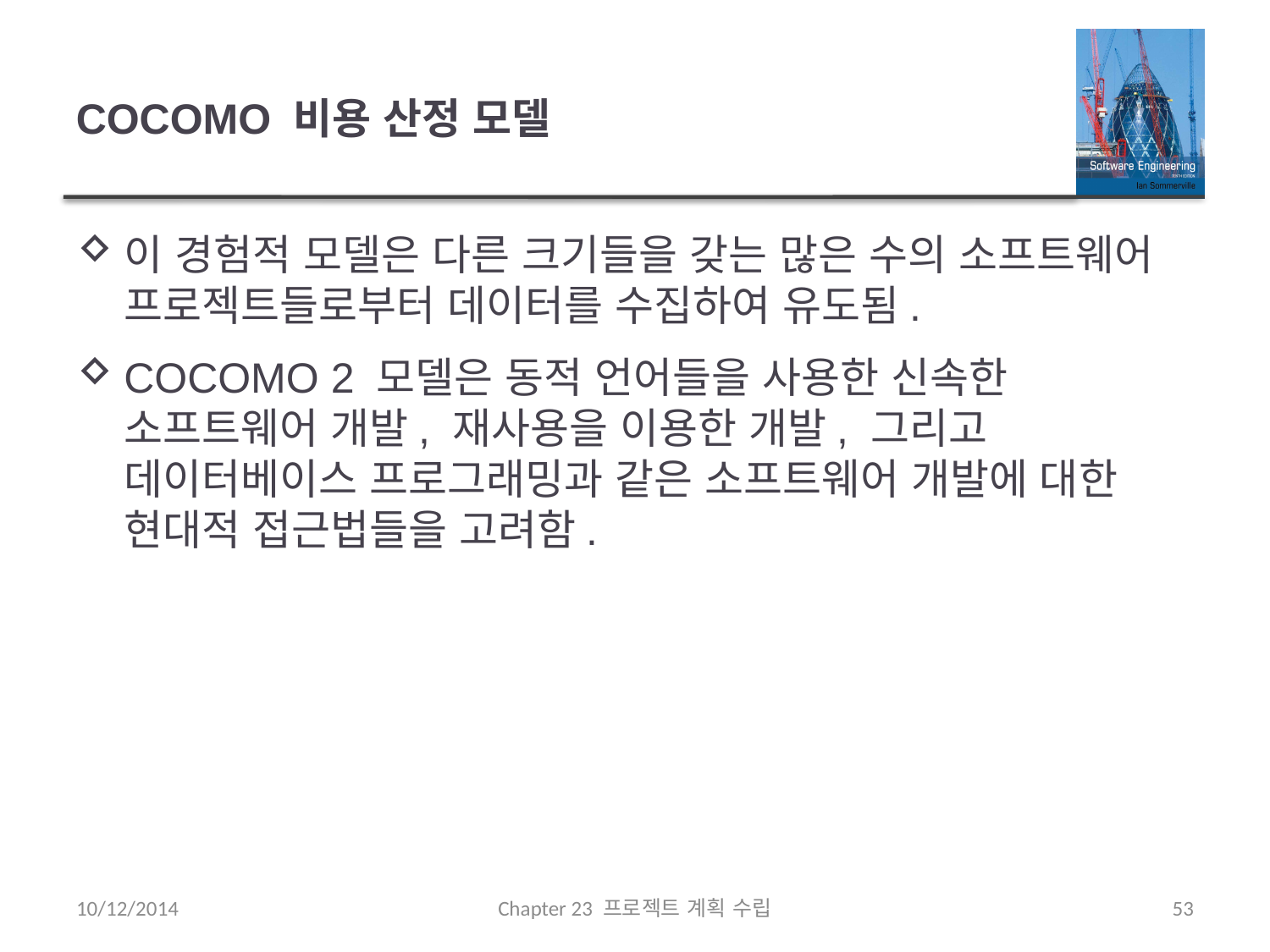

# COCOMO 비용 산정 모델
이 경험적 모델은 다른 크기들을 갖는 많은 수의 소프트웨어 프로젝트들로부터 데이터를 수집하여 유도됨.
COCOMO 2 모델은 동적 언어들을 사용한 신속한 소프트웨어 개발, 재사용을 이용한 개발, 그리고 데이터베이스 프로그래밍과 같은 소프트웨어 개발에 대한 현대적 접근법들을 고려함.
10/12/2014
Chapter 23 프로젝트 계획 수립
53